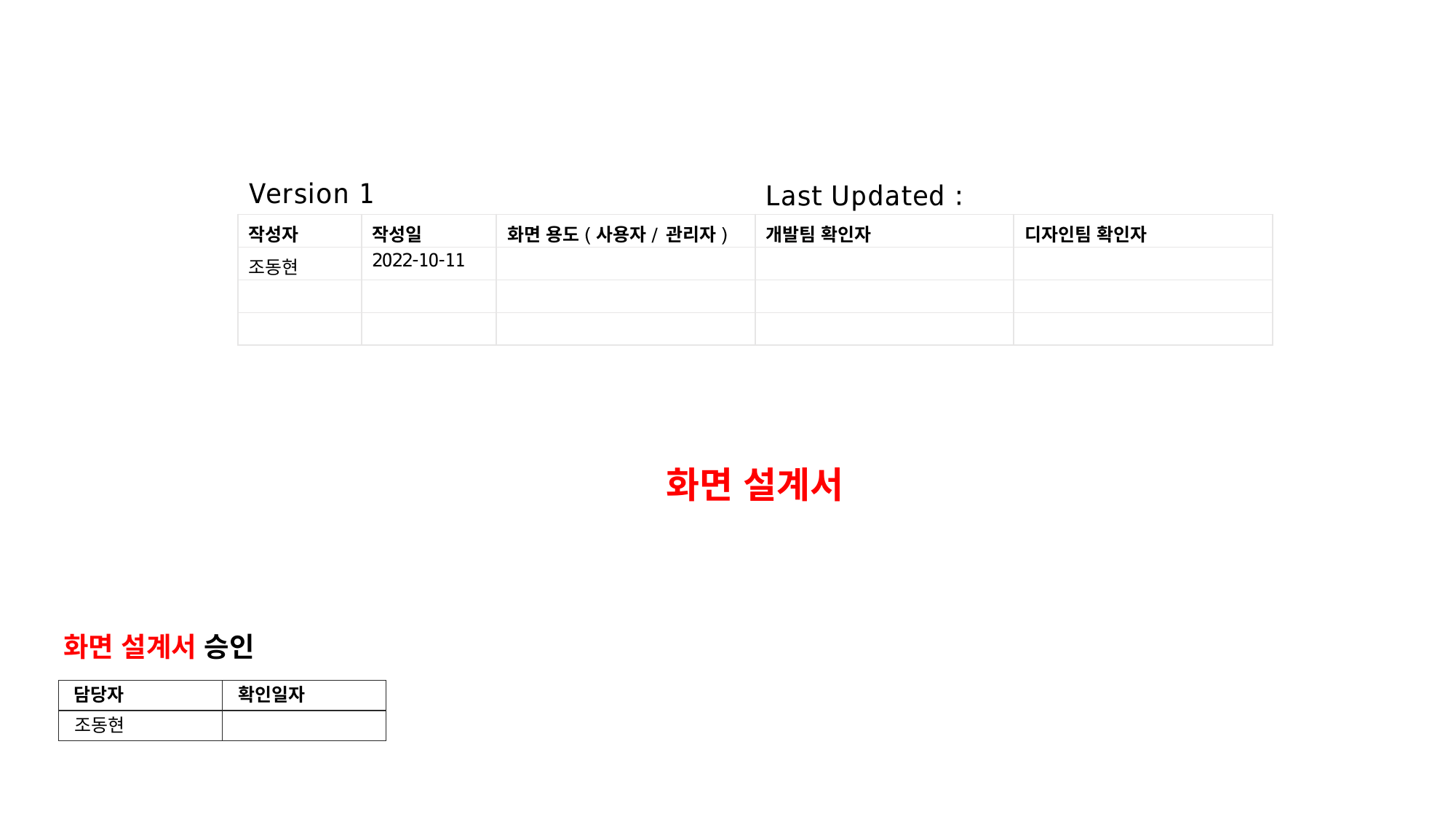

Version 1
Last Updated :
| 작성자 | 작성일 | 화면 용도(사용자/관리자) | 개발팀 확인자 | 디자인팀 확인자 |
| --- | --- | --- | --- | --- |
| 조동현 | 2022-10-11 |  |  |  |
|  |  |  |  |  |
|  |  |  |  |  |
화면 설계서
화면 설계서 승인
확인일자
담당자

조동현